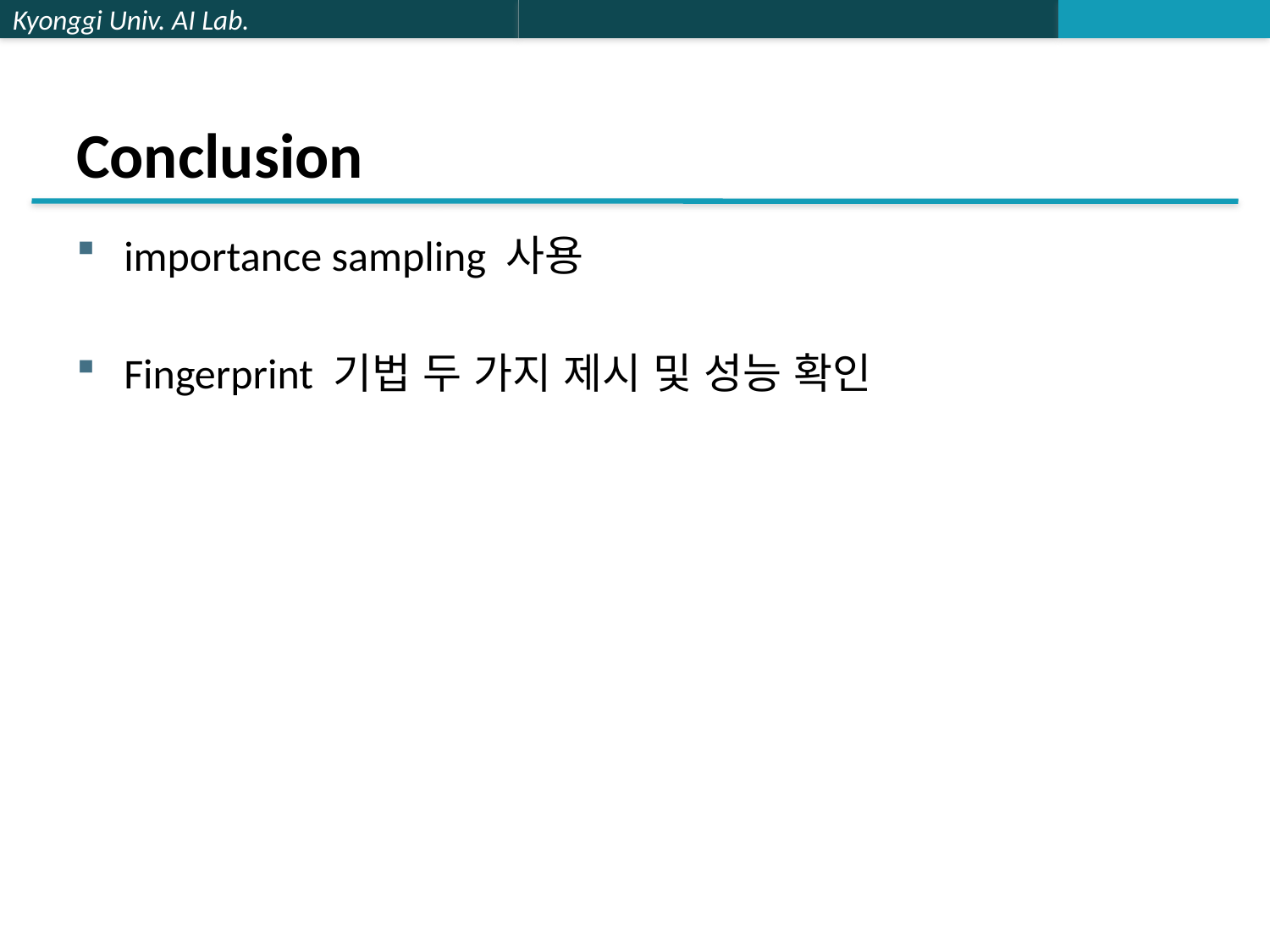

# Conclusion
importance sampling 사용

Fingerprint 기법 두 가지 제시 및 성능 확인